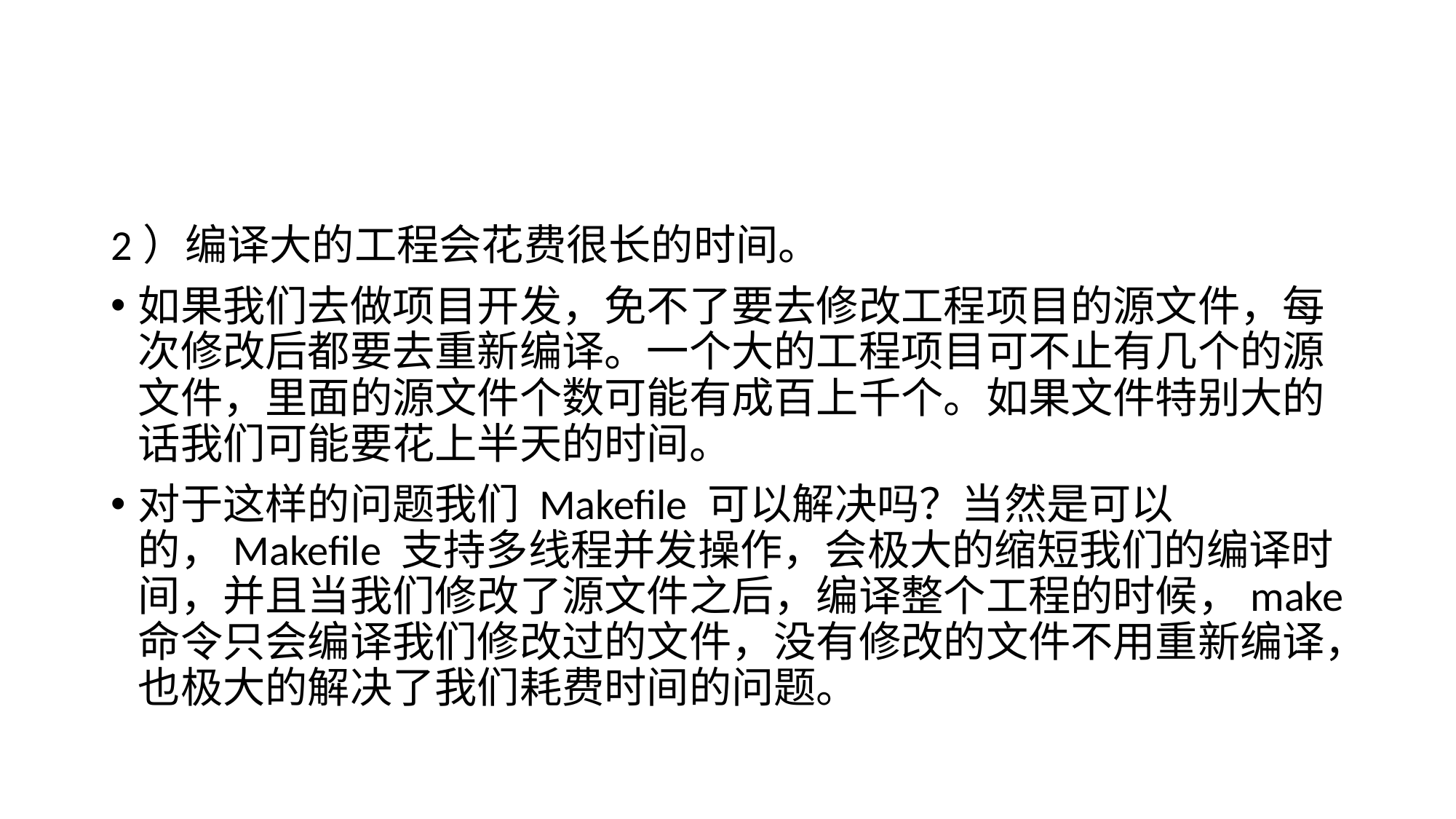

2）编译大的工程会花费很长的时间。
如果我们去做项目开发，免不了要去修改工程项目的源文件，每次修改后都要去重新编译。一个大的工程项目可不止有几个的源文件，里面的源文件个数可能有成百上千个。如果文件特别大的话我们可能要花上半天的时间。
对于这样的问题我们 Makefile 可以解决吗？当然是可以的，Makefile 支持多线程并发操作，会极大的缩短我们的编译时间，并且当我们修改了源文件之后，编译整个工程的时候，make 命令只会编译我们修改过的文件，没有修改的文件不用重新编译，也极大的解决了我们耗费时间的问题。